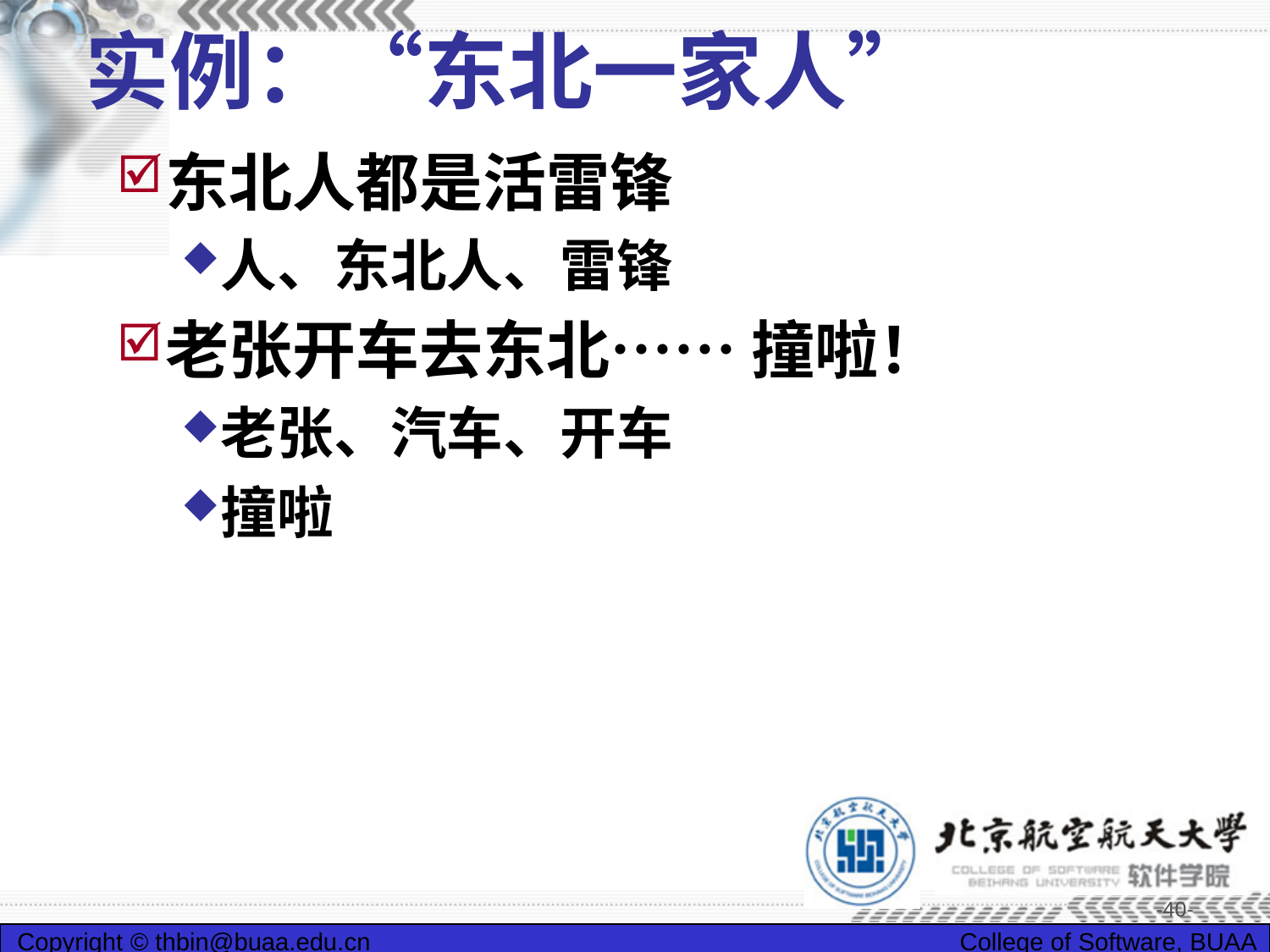

# 实例：“东北一家人”
东北人都是活雷锋
人、东北人、雷锋
老张开车去东北…… 撞啦！
老张、汽车、开车
撞啦

-40-